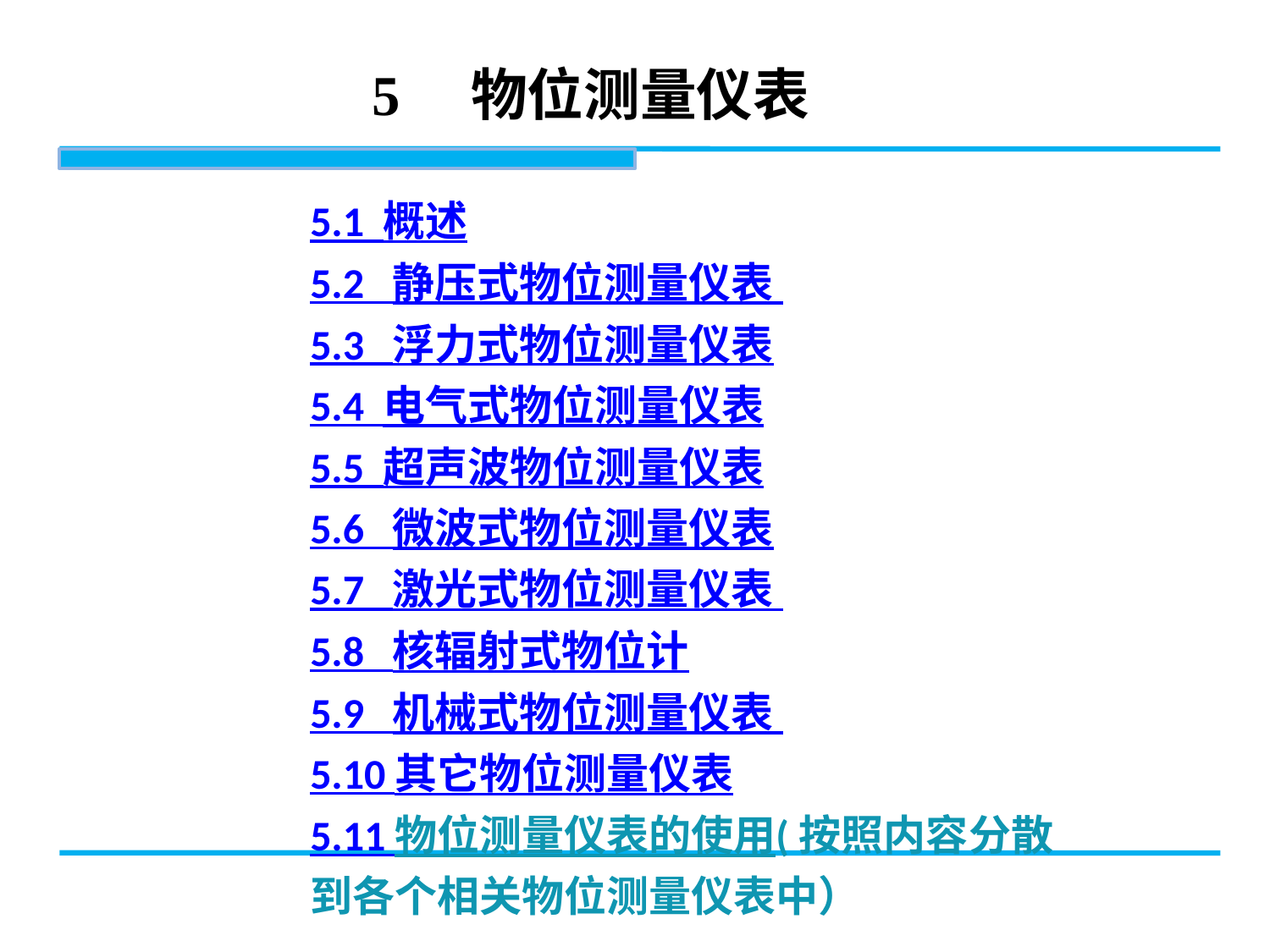

5    物位测量仪表

5.1  概述
5.2   静压式物位测量仪表
5.3   浮力式物位测量仪表
5.4  电气式物位测量仪表
5.5  超声波物位测量仪表
5.6   微波式物位测量仪表
5.7   激光式物位测量仪表
5.8   核辐射式物位计
5.9   机械式物位测量仪表
5.10 其它物位测量仪表
5.11 物位测量仪表的使用(按照内容分散到各个相关物位测量仪表中）